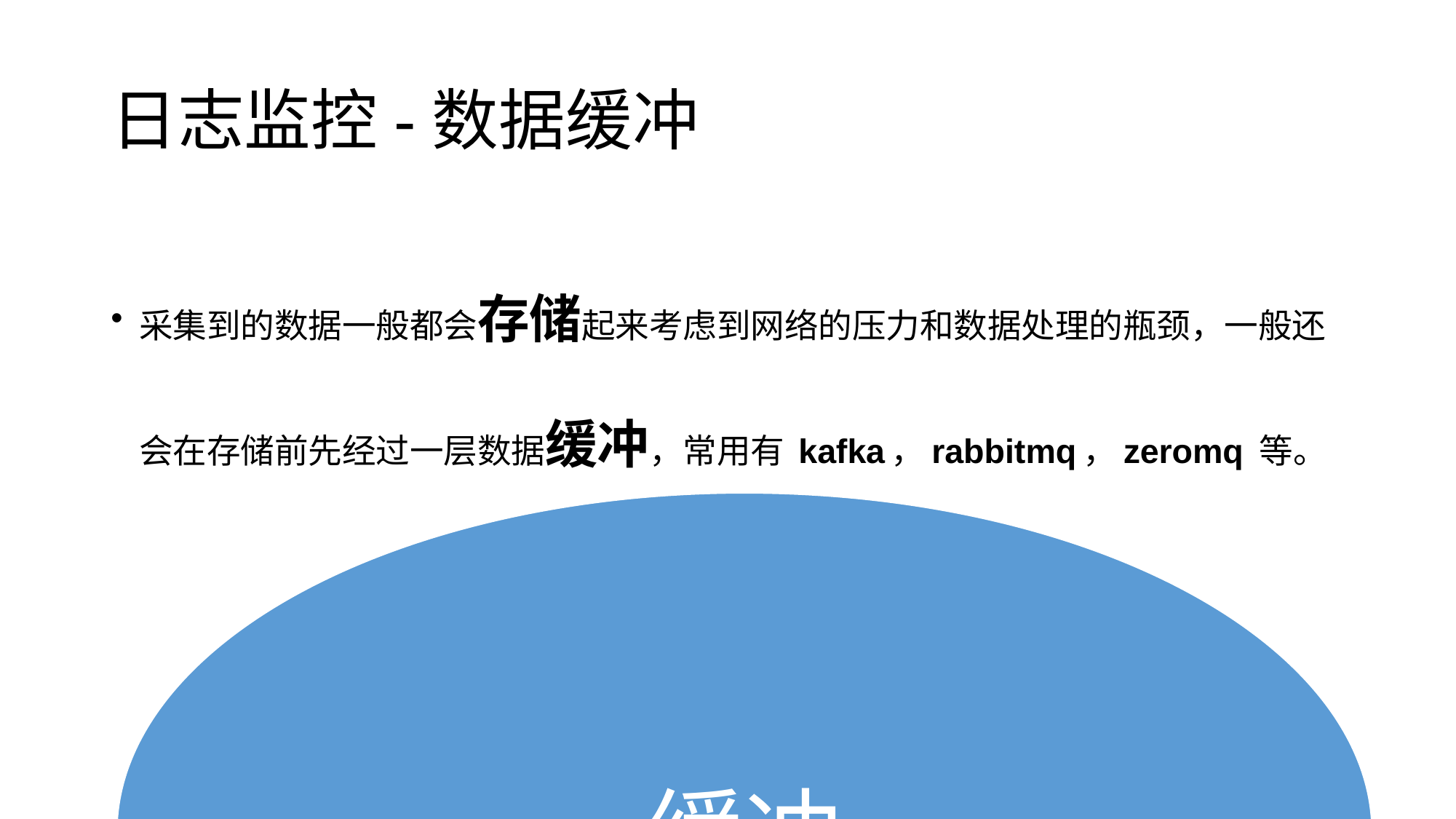

# 日志监控-数据缓冲
采集到的数据一般都会存储起来考虑到网络的压力和数据处理的瓶颈，一般还会在存储前先经过一层数据缓冲，常用有 kafka，rabbitmq，zeromq 等。
缓冲
存储